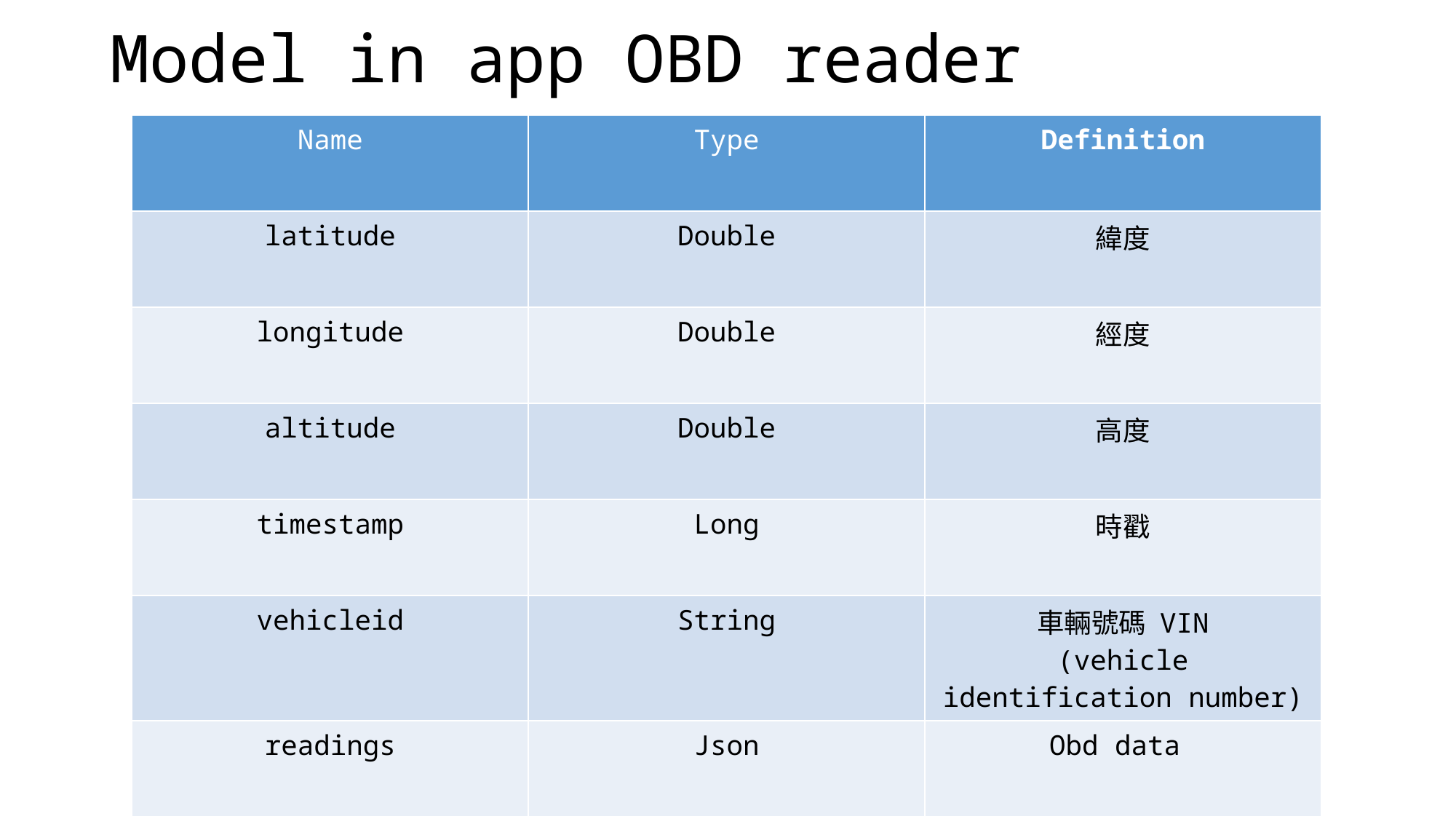

# Model in app OBD reader
| Name | Type | Definition |
| --- | --- | --- |
| latitude | Double | 緯度 |
| longitude | Double | 經度 |
| altitude | Double | 高度 |
| timestamp | Long | 時戳 |
| vehicleid | String | 車輛號碼 VIN (vehicle identification number) |
| readings | Json | Obd data |